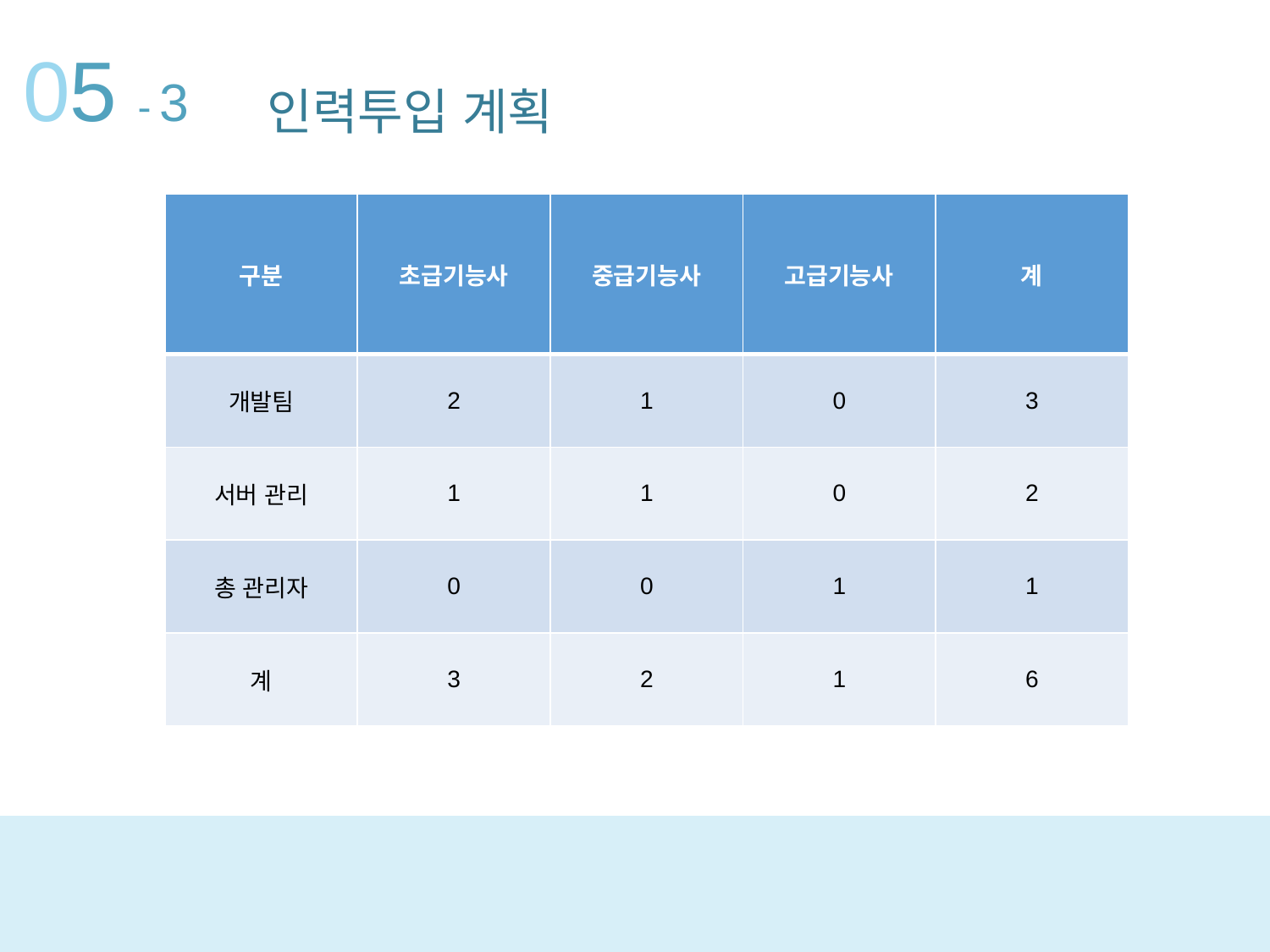

05 - 3
인력투입 계획
| 구분 | 초급기능사 | 중급기능사 | 고급기능사 | 계 |
| --- | --- | --- | --- | --- |
| 개발팀 | 2 | 1 | 0 | 3 |
| 서버 관리 | 1 | 1 | 0 | 2 |
| 총 관리자 | 0 | 0 | 1 | 1 |
| 계 | 3 | 2 | 1 | 6 |